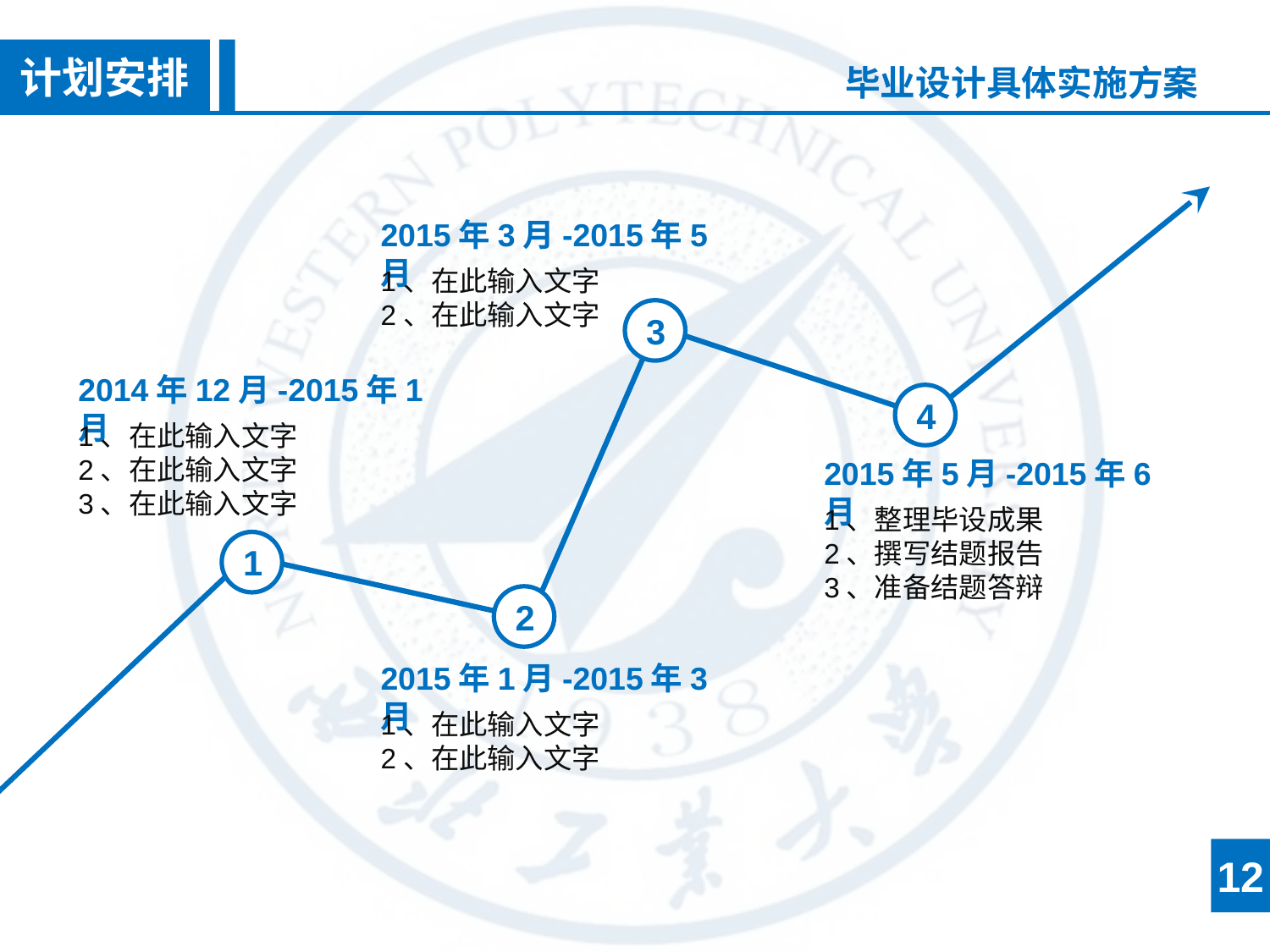

计划安排

毕业设计具体实施方案

2015年3月-2015年5月
1、在此输入文字
2、在此输入文字
3
2014年12月-2015年1月
1、在此输入文字
2、在此输入文字
3、在此输入文字
4
2015年5月-2015年6月
1、整理毕设成果
2、撰写结题报告
3、准备结题答辩
1
2
2015年1月-2015年3月
1、在此输入文字
2、在此输入文字
12